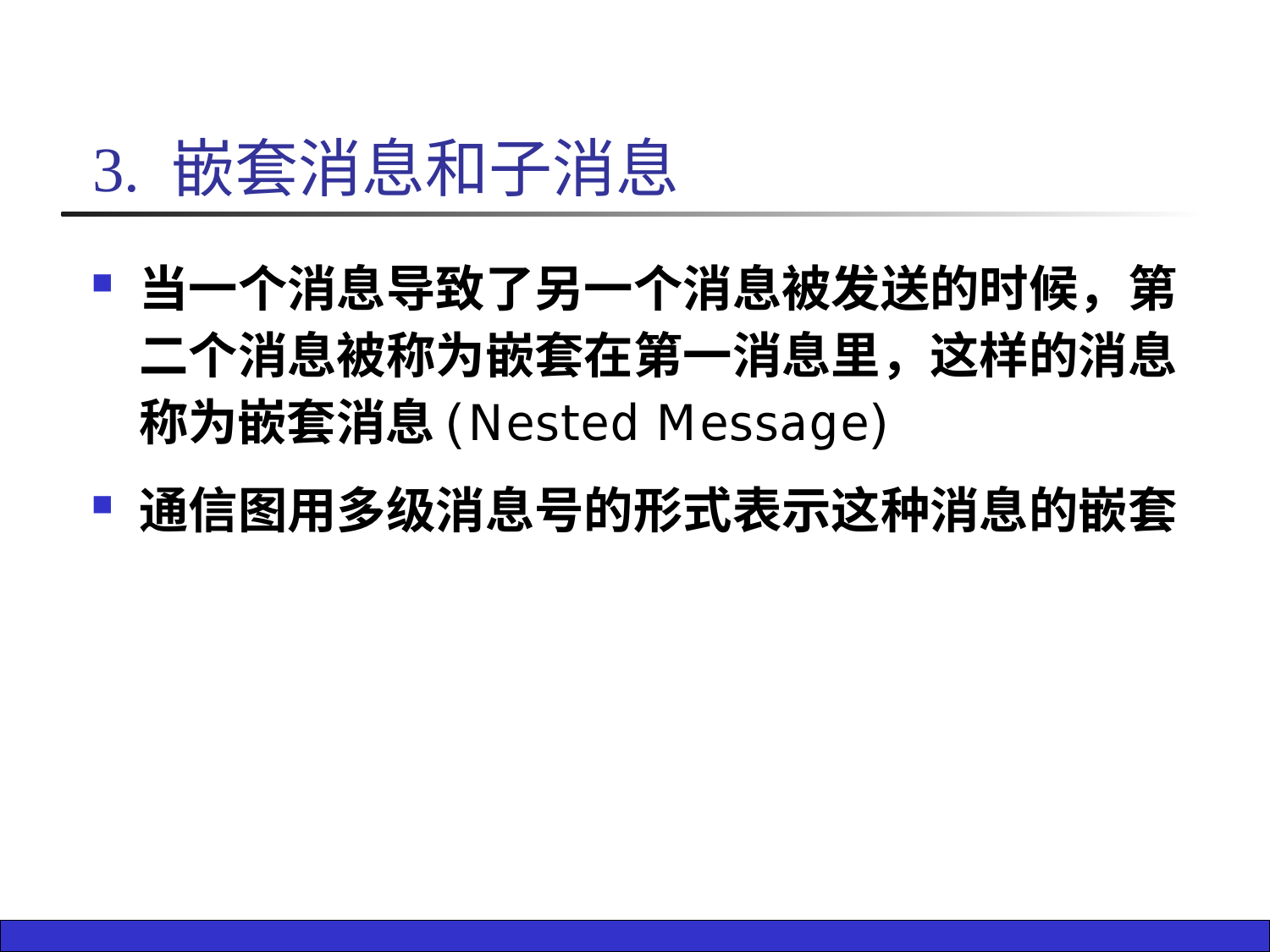

3. 嵌套消息和子消息
当一个消息导致了另一个消息被发送的时候，第二个消息被称为嵌套在第一消息里，这样的消息称为嵌套消息(Nested Message)
通信图用多级消息号的形式表示这种消息的嵌套